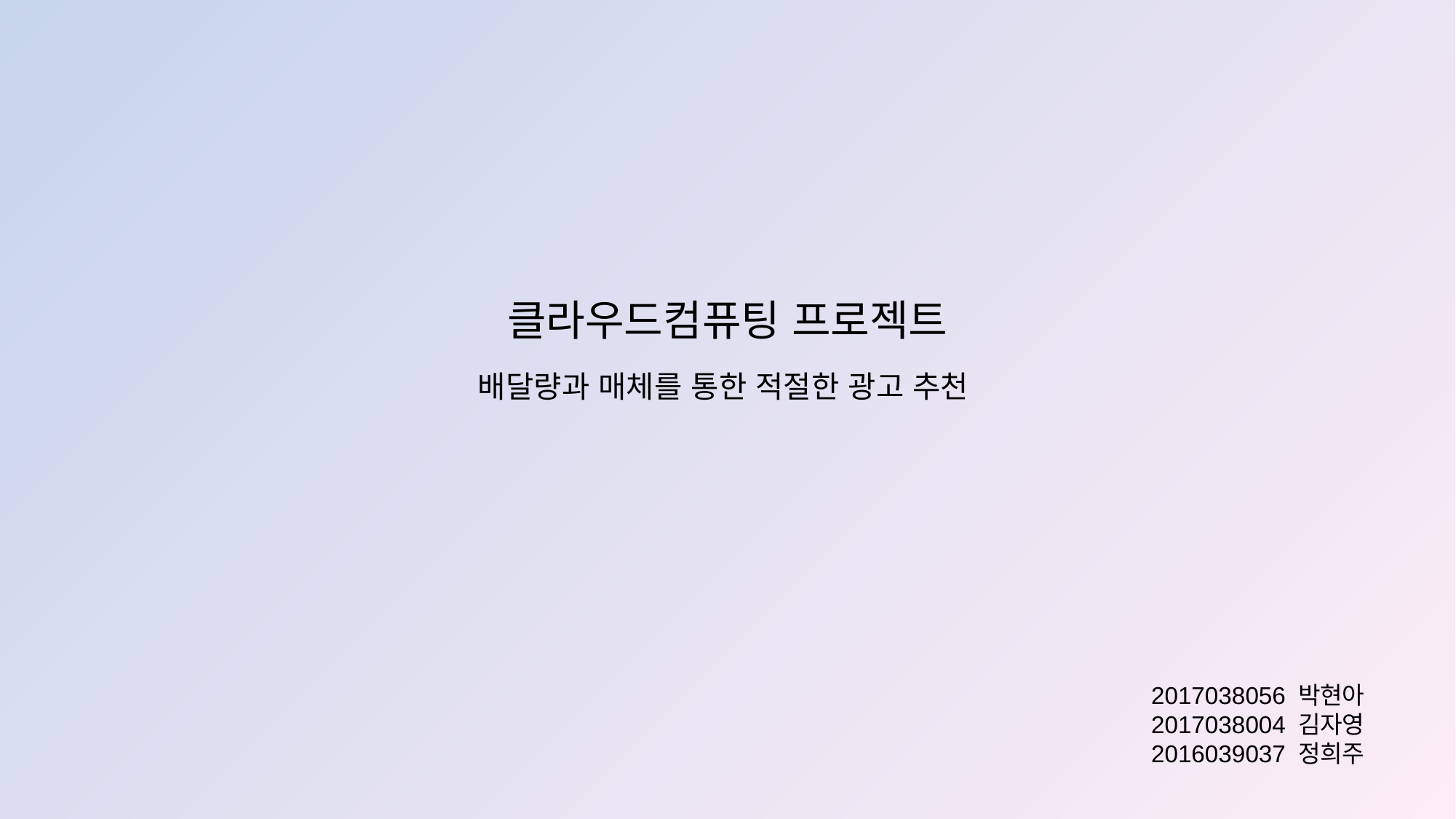

클라우드컴퓨팅 프로젝트
배달량과 매체를 통한 적절한 광고 추천
2017038056 박현아
2017038004 김자영
2016039037 정희주